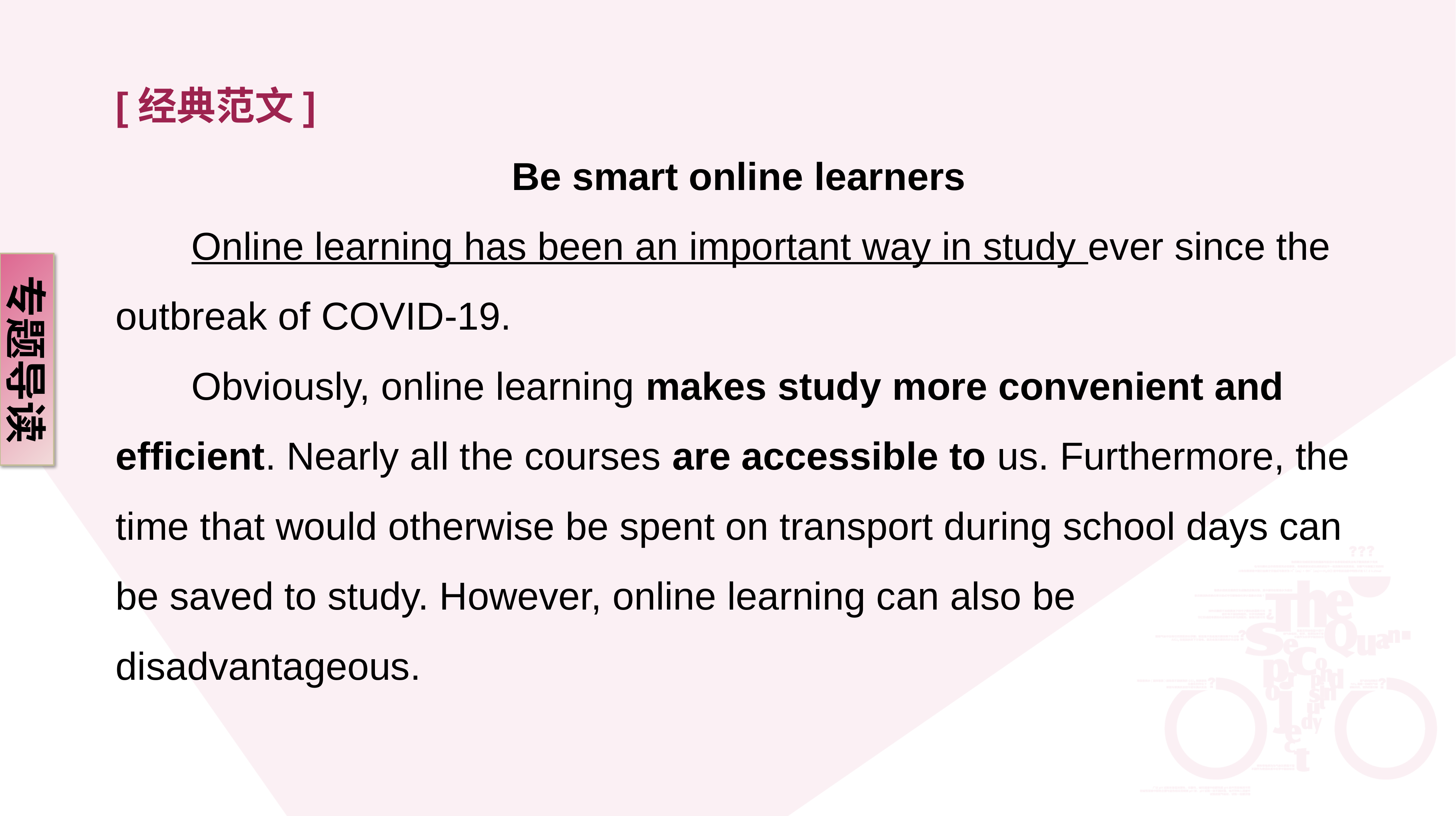

[经典范文]
Be smart online learners
       Online learning has been an important way in study ever since the outbreak of COVID-19.
       Obviously, online learning makes study more convenient and efficient. Nearly all the courses are accessible to us. Furthermore, the time that would otherwise be spent on transport during school days can be saved to study. However, online learning can also be disadvantageous.
专题导读